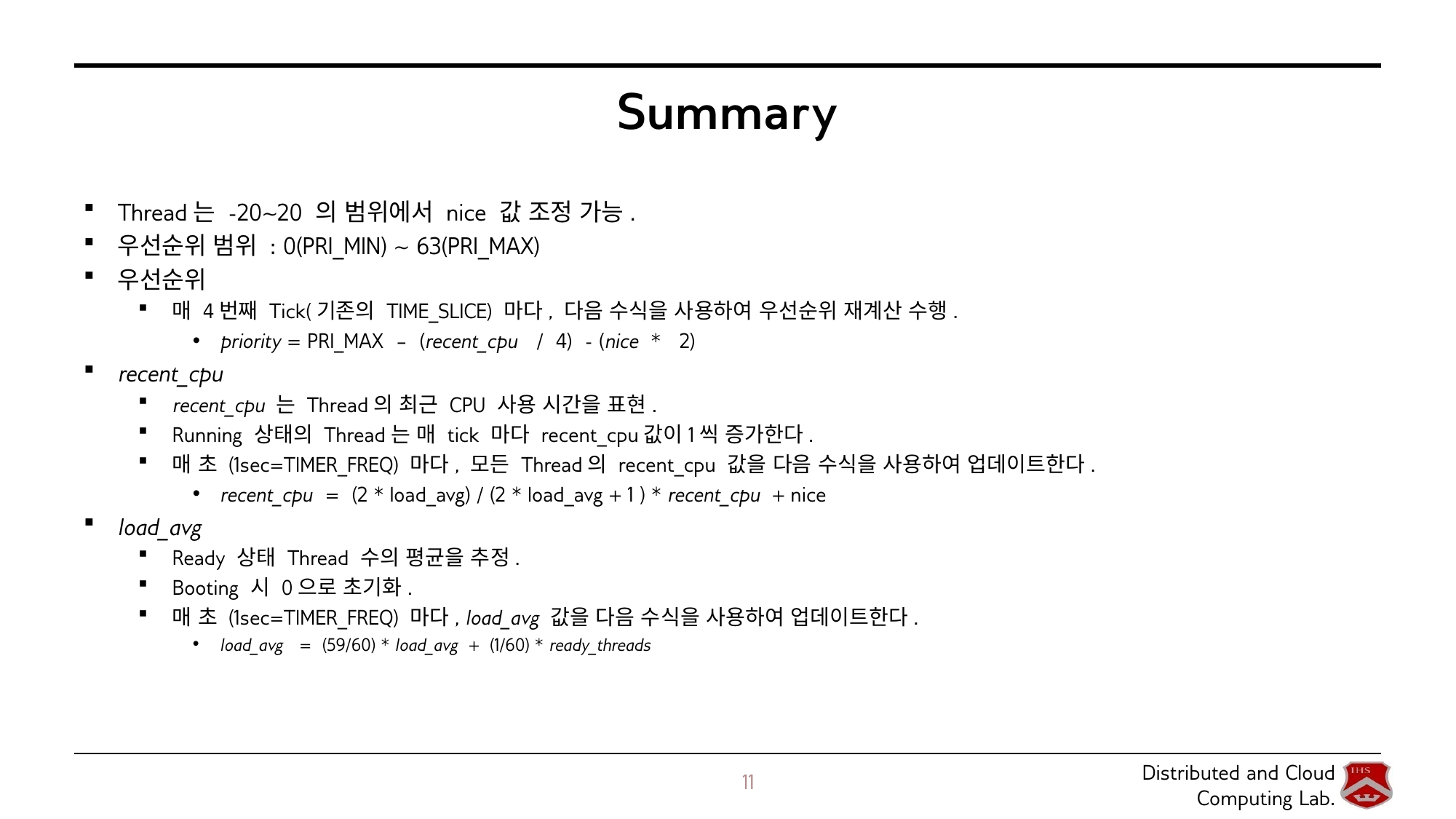

# Summary
Thread는 -20~20 의 범위에서 nice 값 조정 가능.
우선순위 범위 : 0(PRI_MIN) ~ 63(PRI_MAX)
우선순위
매 4번째 Tick(기존의 TIME_SLICE) 마다, 다음 수식을 사용하여 우선순위 재계산 수행.
priority = PRI_MAX  –  (recent_cpu   /  4)  - (nice  *   2)
recent_cpu
recent_cpu 는 Thread의 최근 CPU 사용 시간을 표현.
Running 상태의 Thread는 매 tick 마다 recent_cpu값이1씩 증가한다.
매 초 (1sec=TIMER_FREQ) 마다, 모든 Thread의 recent_cpu 값을 다음 수식을 사용하여 업데이트한다.
recent_cpu  =  (2 * load_avg) / (2 * load_avg + 1 ) * recent_cpu  + nice
load_avg
Ready 상태 Thread 수의 평균을 추정.
Booting 시 0으로 초기화.
매 초 (1sec=TIMER_FREQ) 마다, load_avg 값을 다음 수식을 사용하여 업데이트한다.
load_avg   =  (59/60) * load_avg  +  (1/60) * ready_threads
11